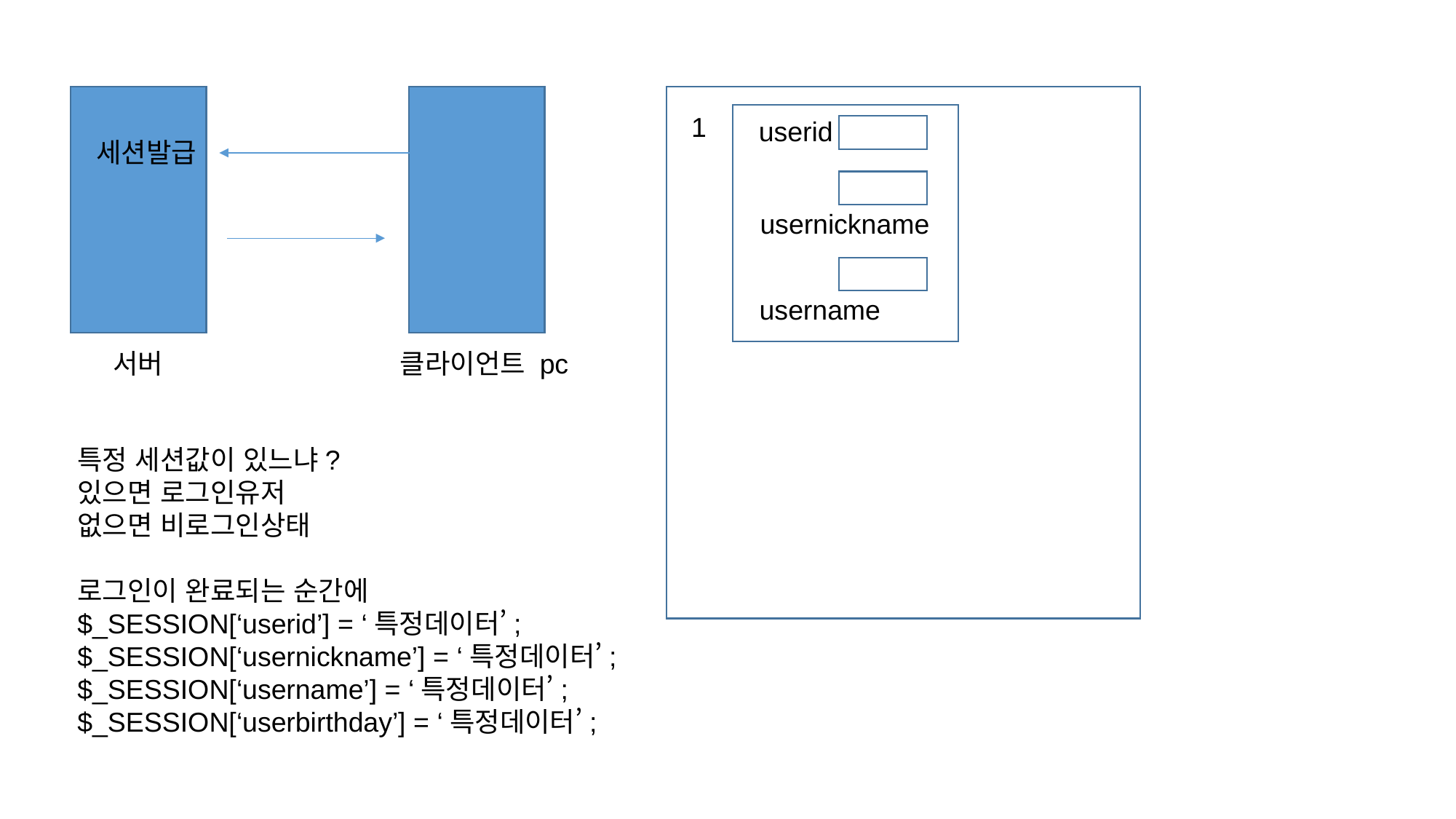

1
userid

세션발급

usernickname

username
서버
클라이언트 pc
특정 세션값이 있느냐?
있으면 로그인유저
없으면 비로그인상태

로그인이 완료되는 순간에
$_SESSION[‘userid’] = ‘특정데이터’;
$_SESSION[‘usernickname’] = ‘특정데이터’;
$_SESSION[‘username’] = ‘특정데이터’;
$_SESSION[‘userbirthday’] = ‘특정데이터’;